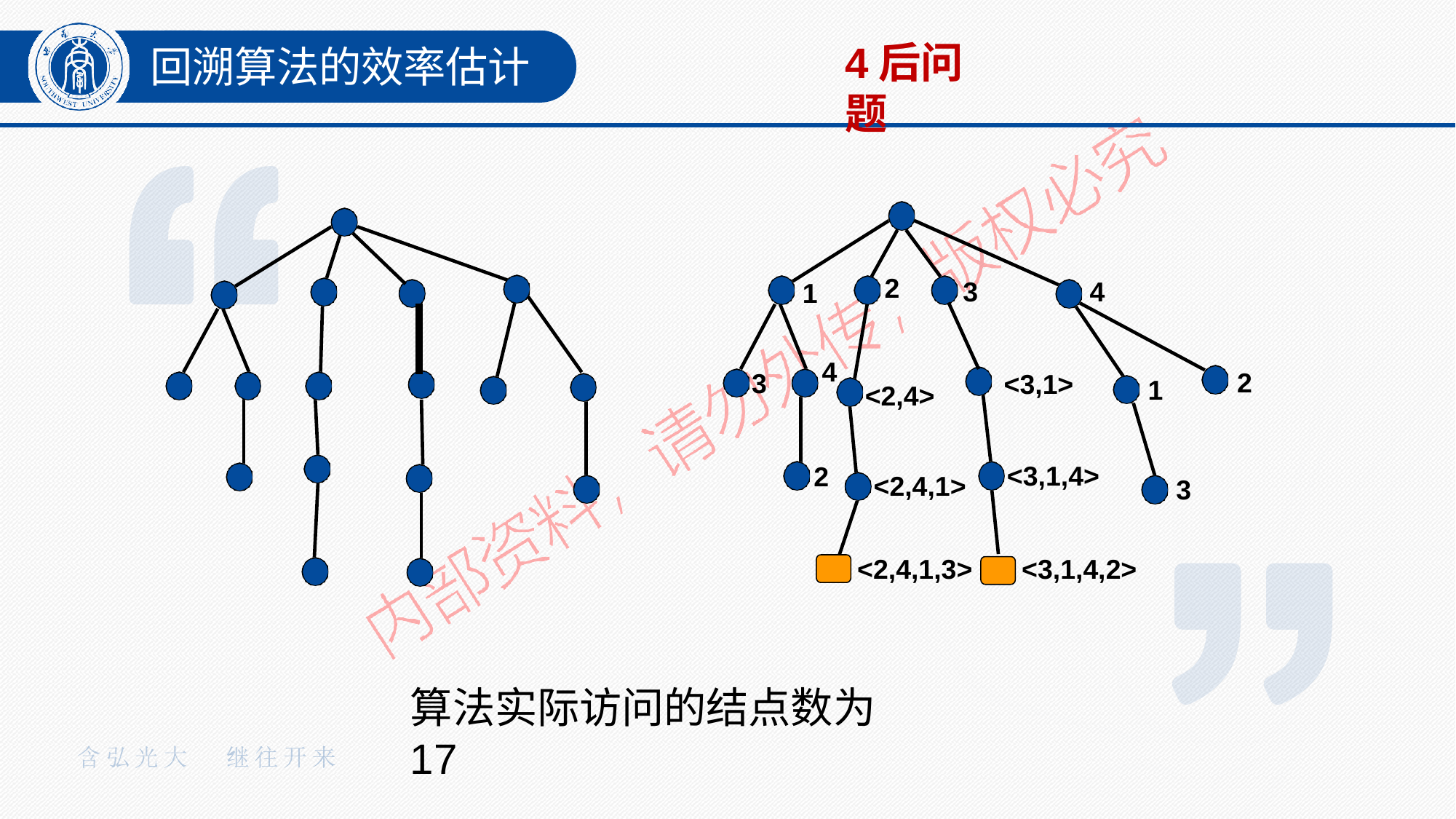

# 4后问题
回溯算法的效率估计

2
3
4
1

4
2
3

<3,1>

1

<2,4>

<3,1,4>
2

<2,4,1>
3

<3,1,4,2>
<2,4,1,3>

算法实际访问的结点数为 17